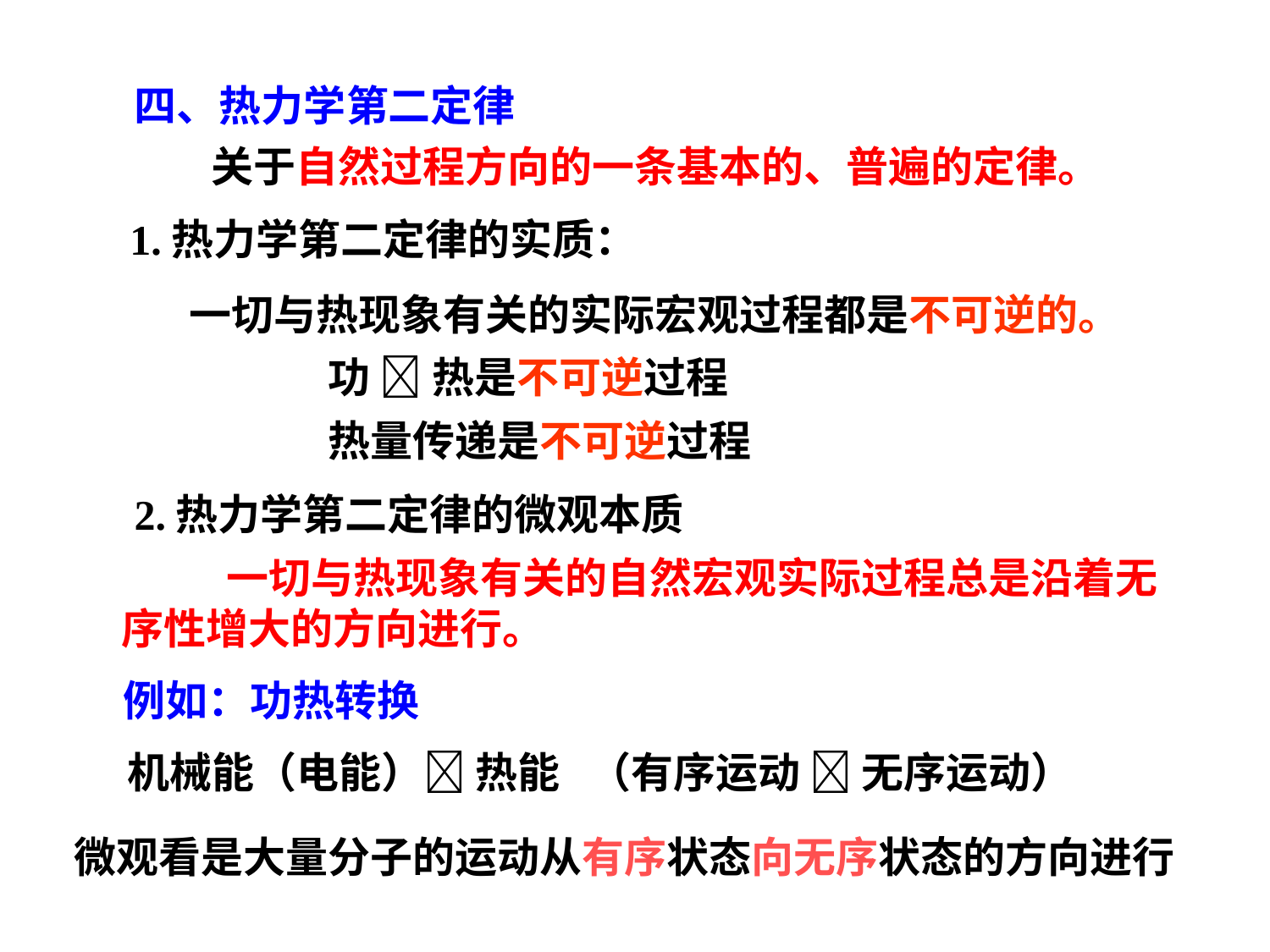

四、热力学第二定律
       关于自然过程方向的一条基本的、普遍的定律。
1.热力学第二定律的实质：
一切与热现象有关的实际宏观过程都是不可逆的。
功 → 热是不可逆过程
热量传递是不可逆过程
2.热力学第二定律的微观本质
一切与热现象有关的自然宏观实际过程总是沿着无序性增大的方向进行。
 例如：功热转换
机械能（电能）→ 热能   （有序运动 → 无序运动）
微观看是大量分子的运动从有序状态向无序状态的方向进行